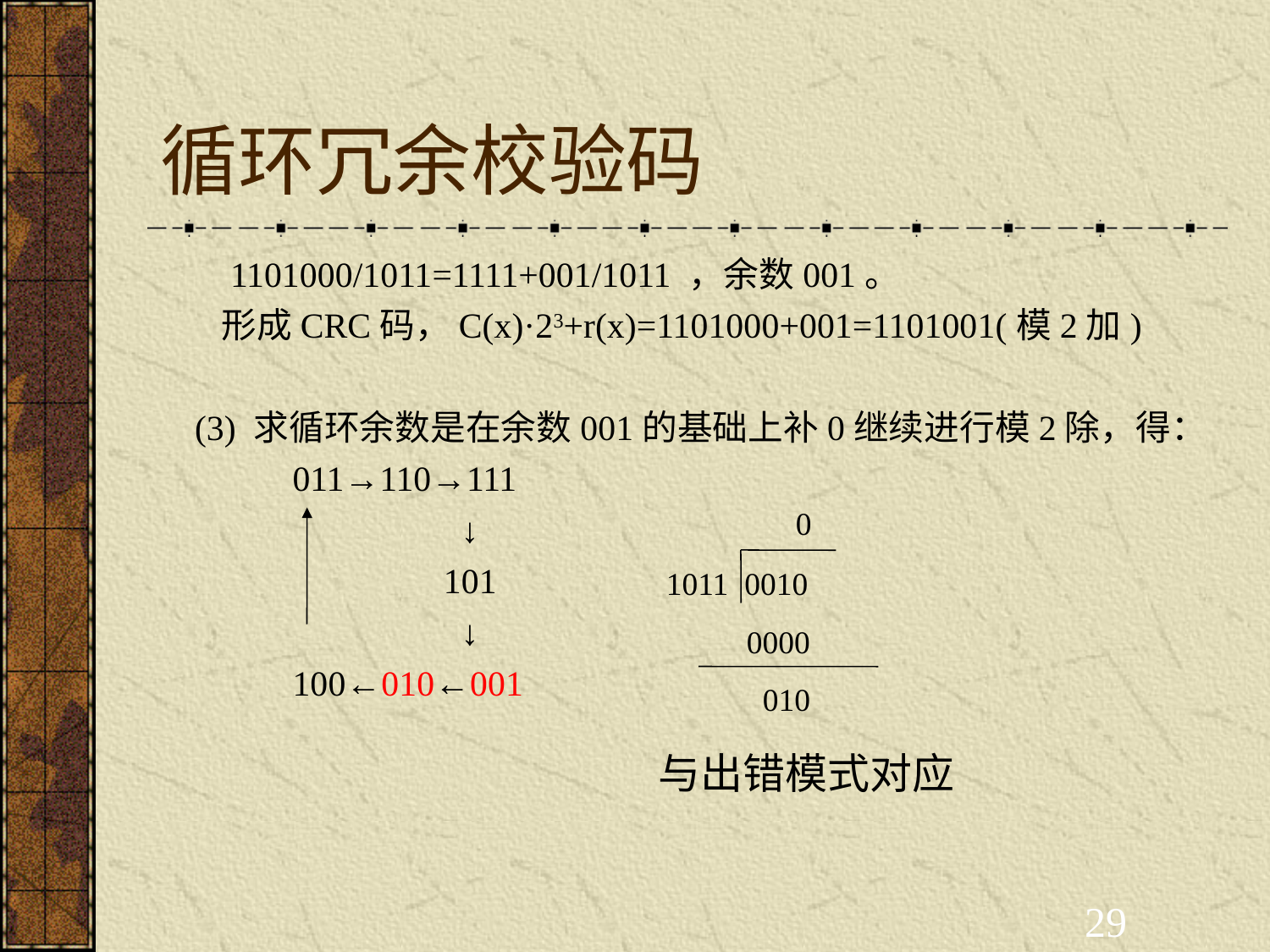

# 循环冗余校验码
         1101000/1011=1111+001/1011 ，余数001。
        形成CRC码，C(x)·23+r(x)=1101000+001=1101001(模2加)

     (3) 求循环余数是在余数001的基础上补0继续进行模2除，得：
                011→110→111
                                   ↓
                                 101
                                   ↓
                100←010←001
             0
 1011  0010
           0000
             010

与出错模式对应
29